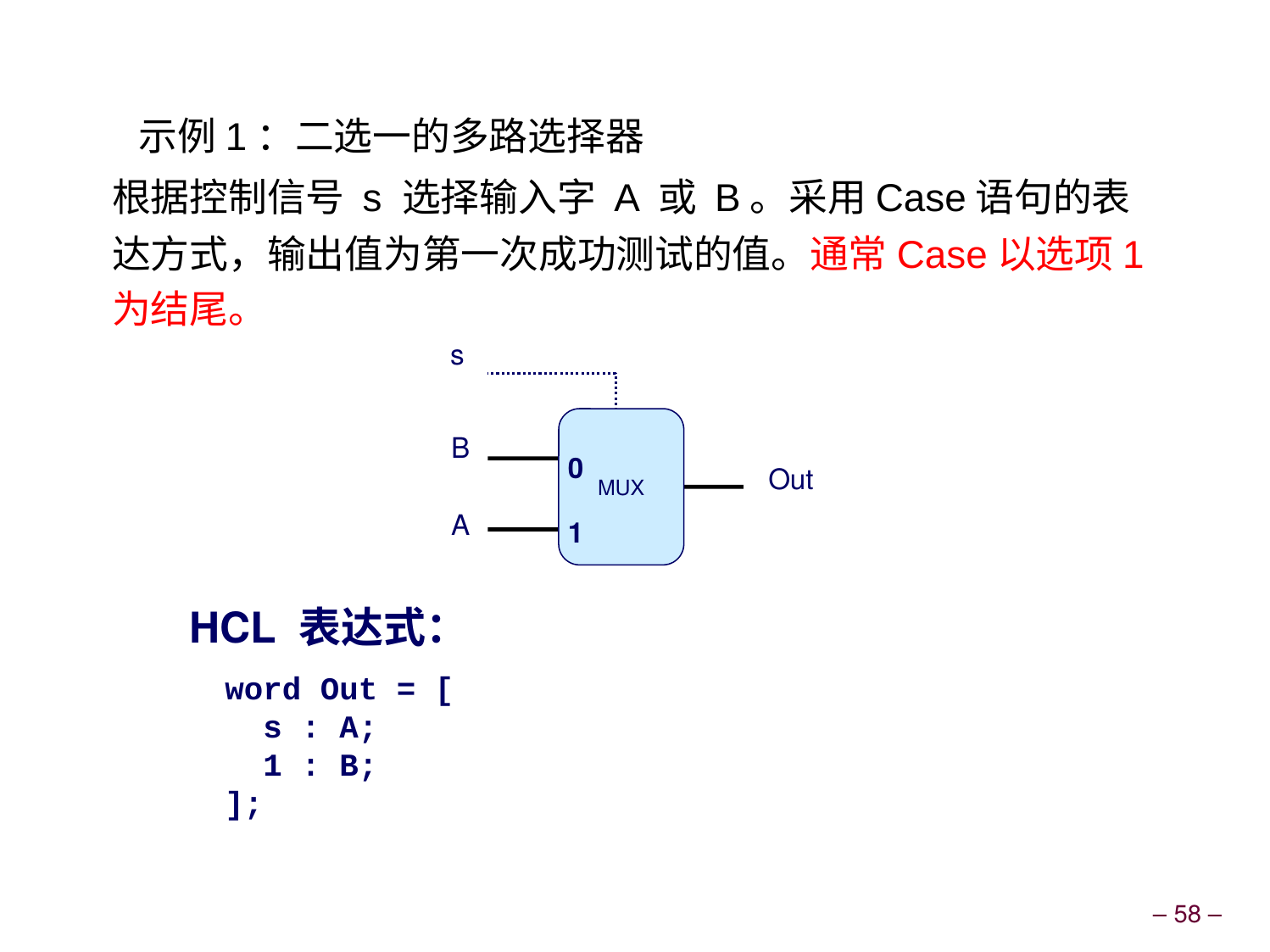

示例1：二选一的多路选择器
根据控制信号 s 选择输入字 A 或 B。采用Case语句的表达方式，输出值为第一次成功测试的值。通常Case以选项1为结尾。
s

MUX
B
Out

A

0
1
HCL 表达式：
word Out = [
  s : A;
  1 : B;
];